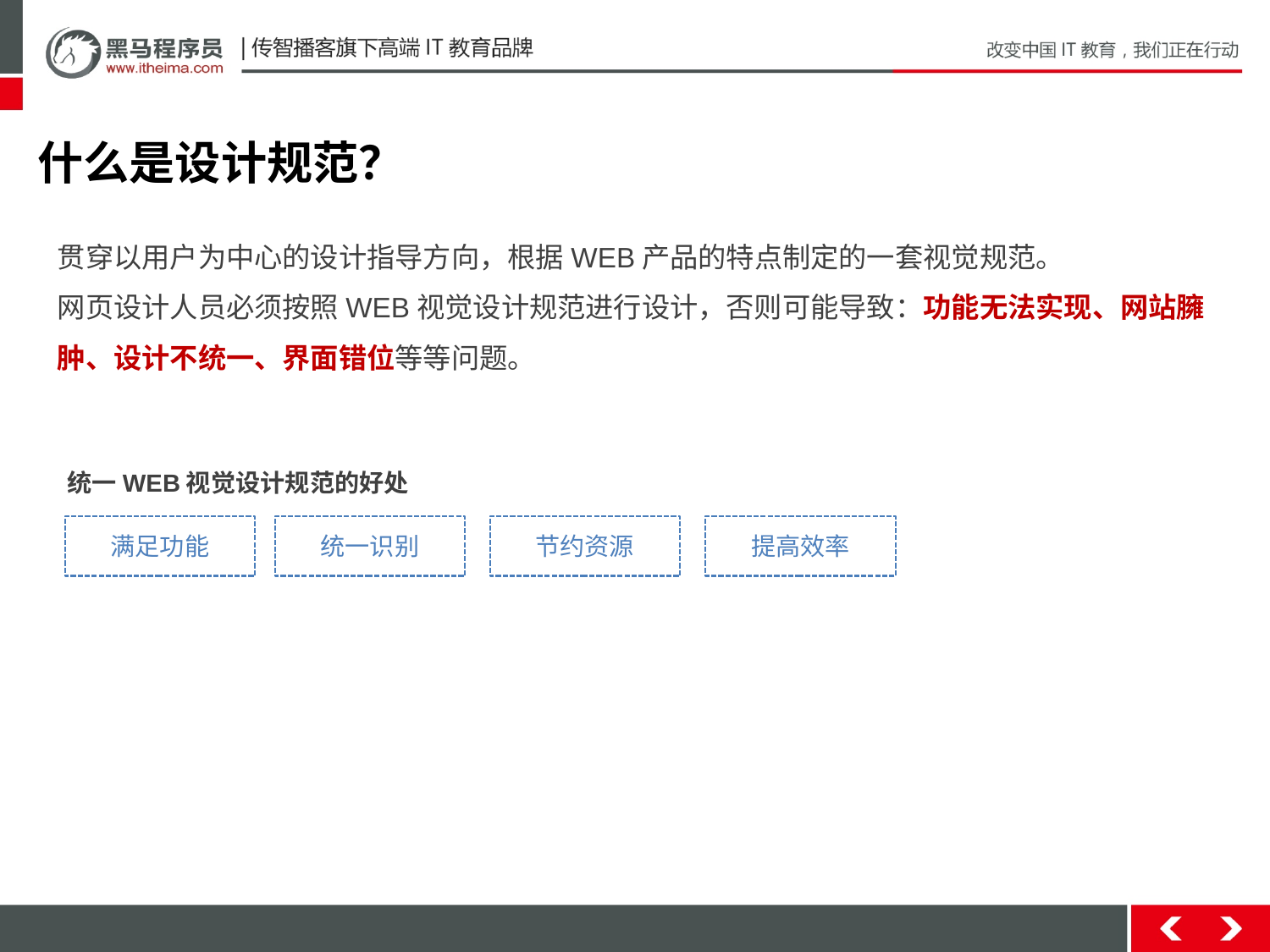

什么是设计规范？
贯穿以用户为中心的设计指导方向，根据WEB产品的特点制定的一套视觉规范。
网页设计人员必须按照WEB视觉设计规范进行设计，否则可能导致：功能无法实现、网站臃肿、设计不统一、界面错位等等问题。
统一WEB视觉设计规范的好处
满足功能
统一识别
节约资源
提高效率